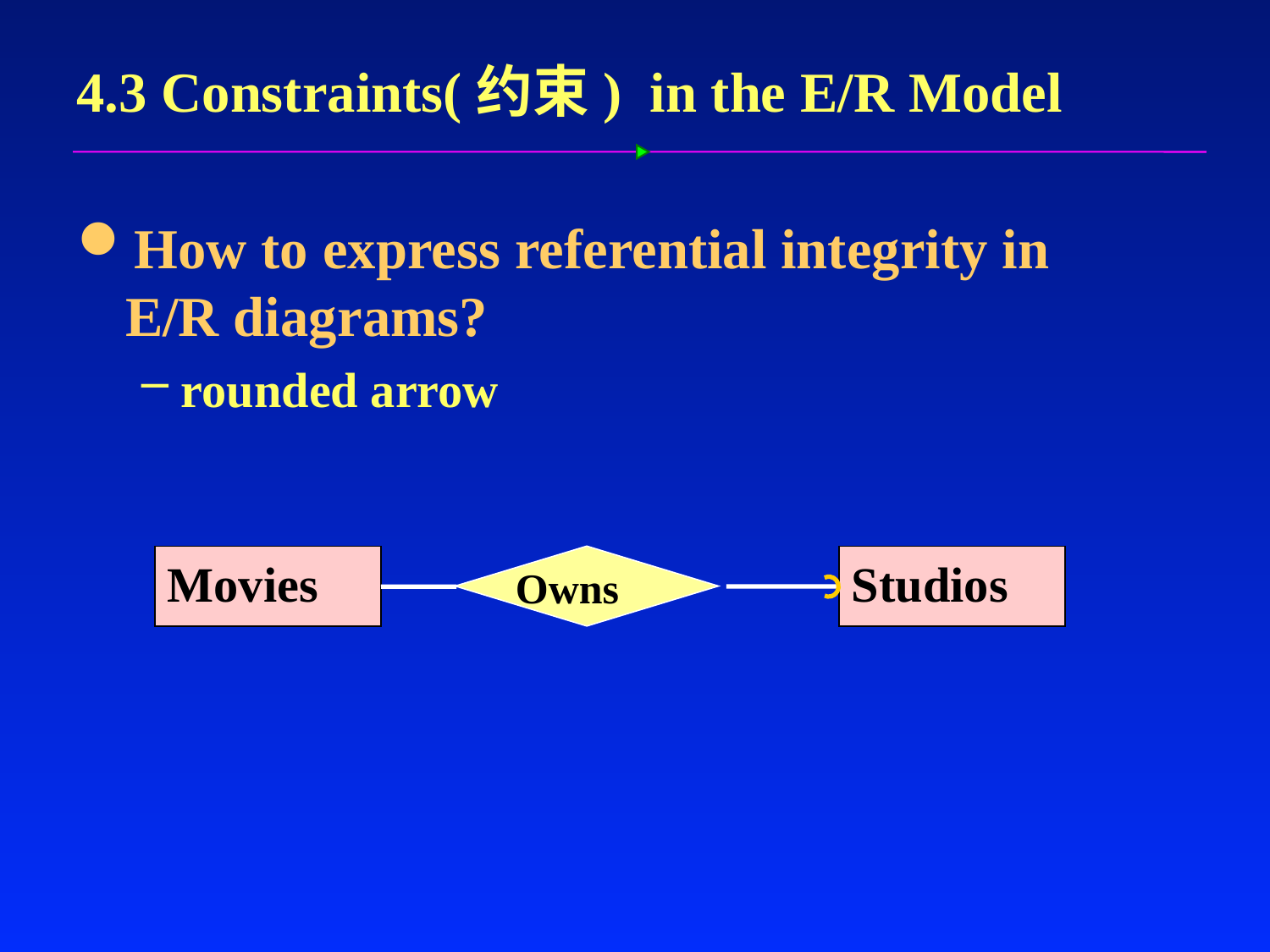

# 4.3 Constraints(约束)  in the E/R Model

How to express referential integrity in E/R diagrams?
rounded arrow
Movies

Studios
Owns